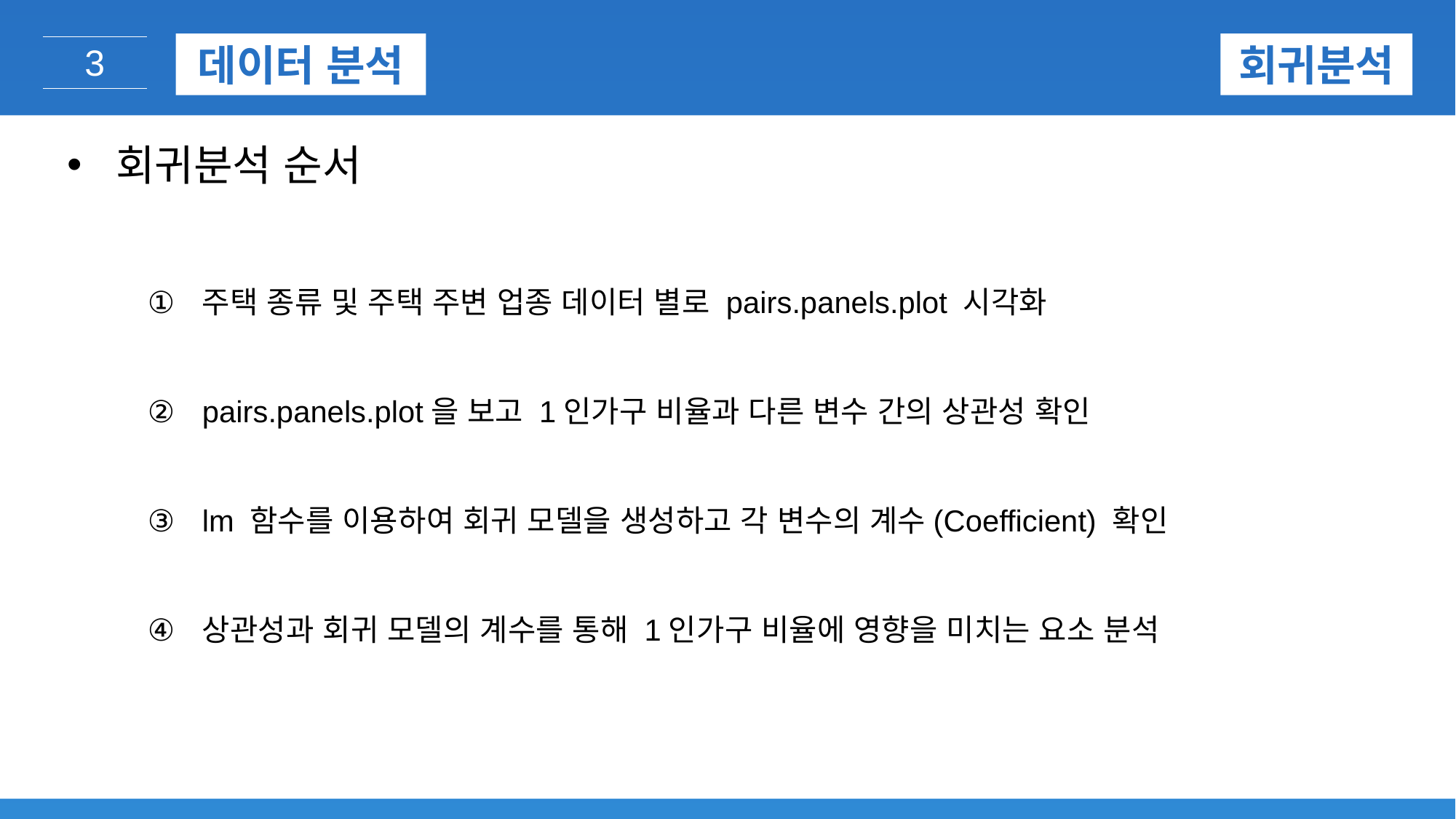

데이터 분석
회귀분석
3
수치 범위가 다른 데이터의 정규화 여부 결정
  회귀분석 순서
주택 종류 및 주택 주변 업종 데이터 별로 pairs.panels.plot 시각화

pairs.panels.plot을 보고 1인가구 비율과 다른 변수 간의 상관성 확인

lm 함수를 이용하여 회귀 모델을 생성하고 각 변수의 계수(Coefficient) 확인

상관성과 회귀 모델의 계수를 통해 1인가구 비율에 영향을 미치는 요소 분석